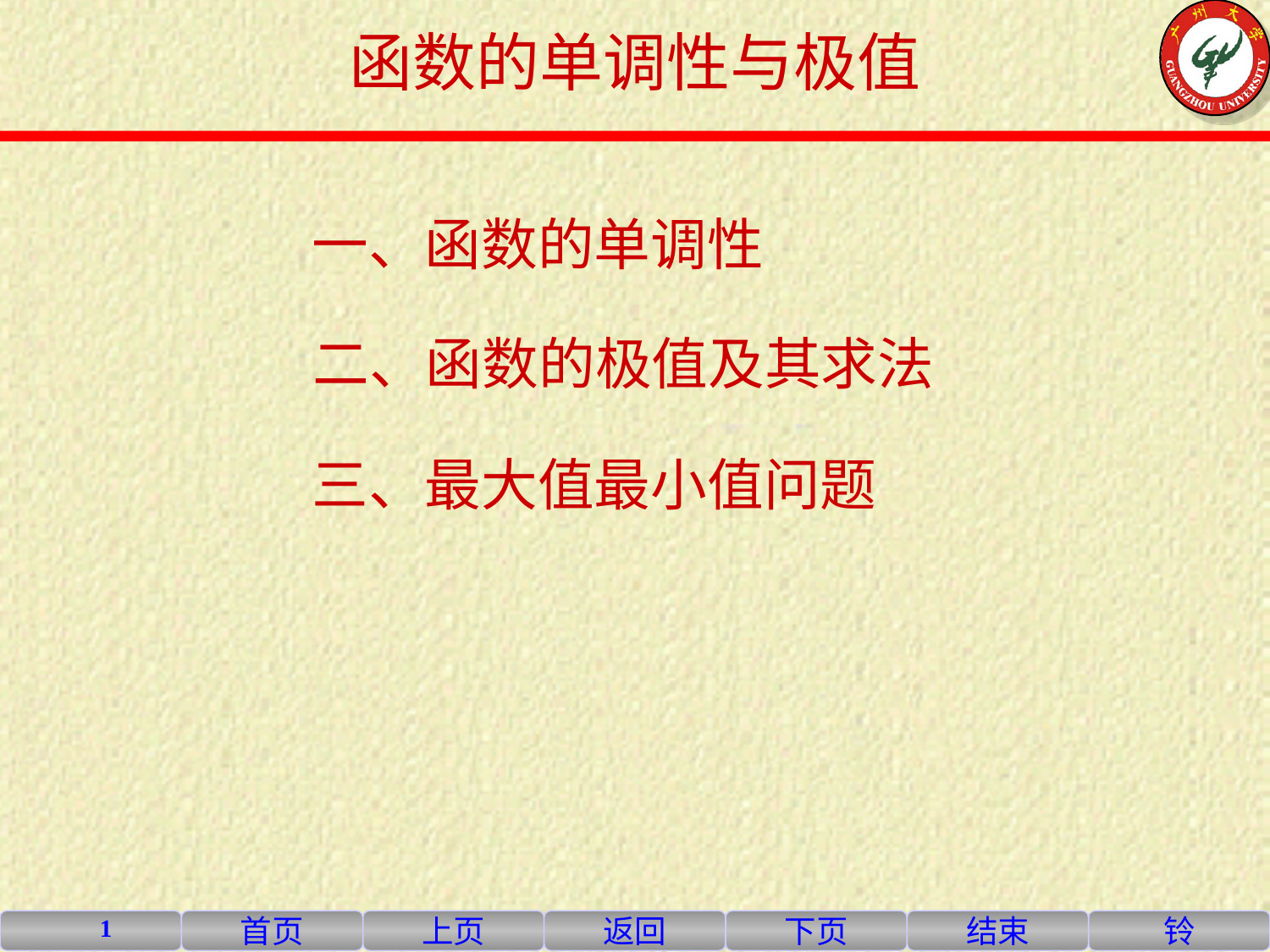

# 函数的单调性与极值

 一、函数的单调性
 二、函数的极值及其求法
 三、最大值最小值问题
1